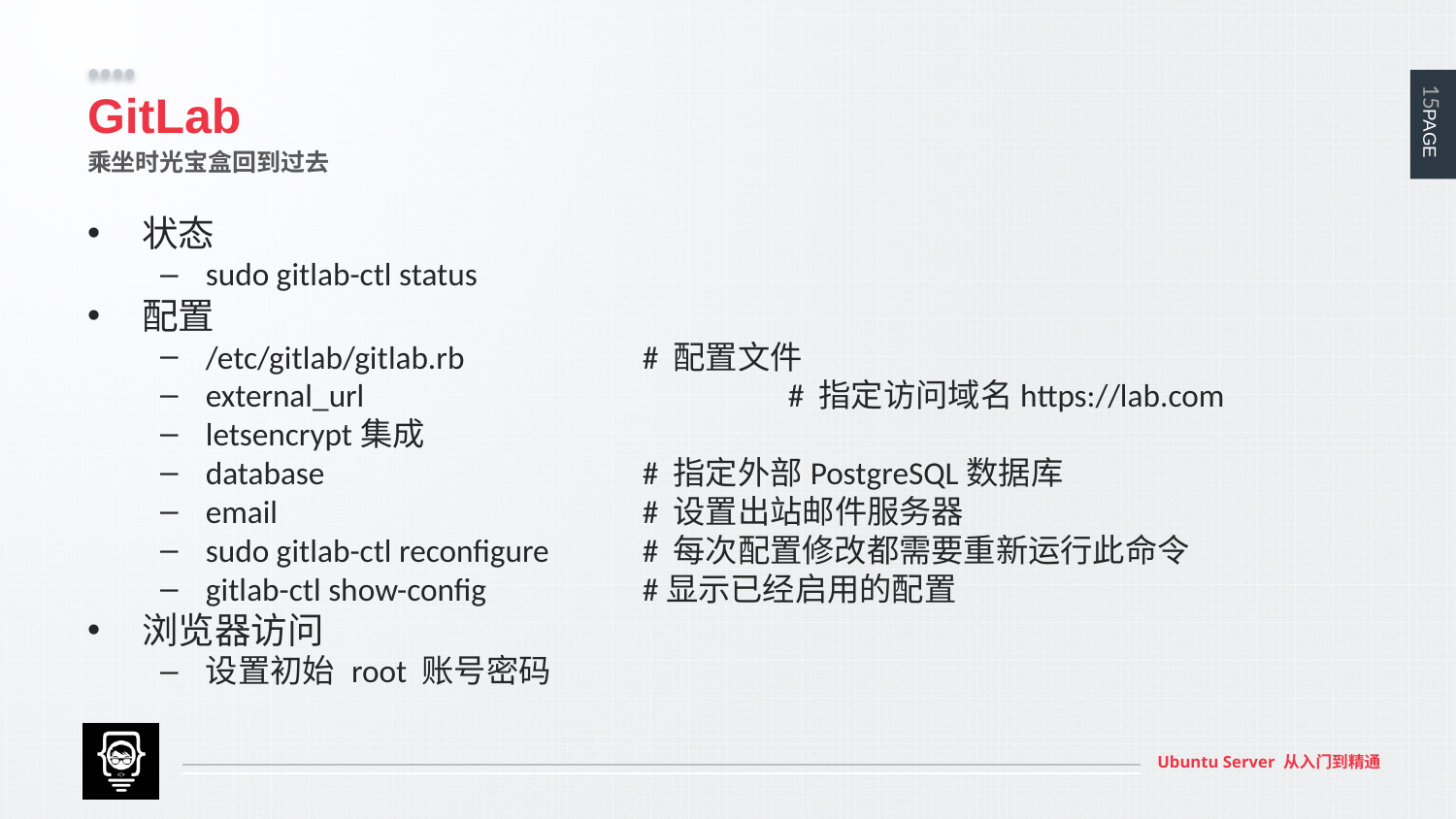

# GitLab
乘坐时光宝盒回到过去
状态
sudo gitlab-ctl status
配置
/etc/gitlab/gitlab.rb		# 配置文件
external_url			# 指定访问域名https://lab.com
letsencrypt集成
database			# 指定外部PostgreSQL数据库
email			# 设置出站邮件服务器
sudo gitlab-ctl reconfigure	# 每次配置修改都需要重新运行此命令
gitlab-ctl show-config 		#显示已经启用的配置
浏览器访问
设置初始 root 账号密码